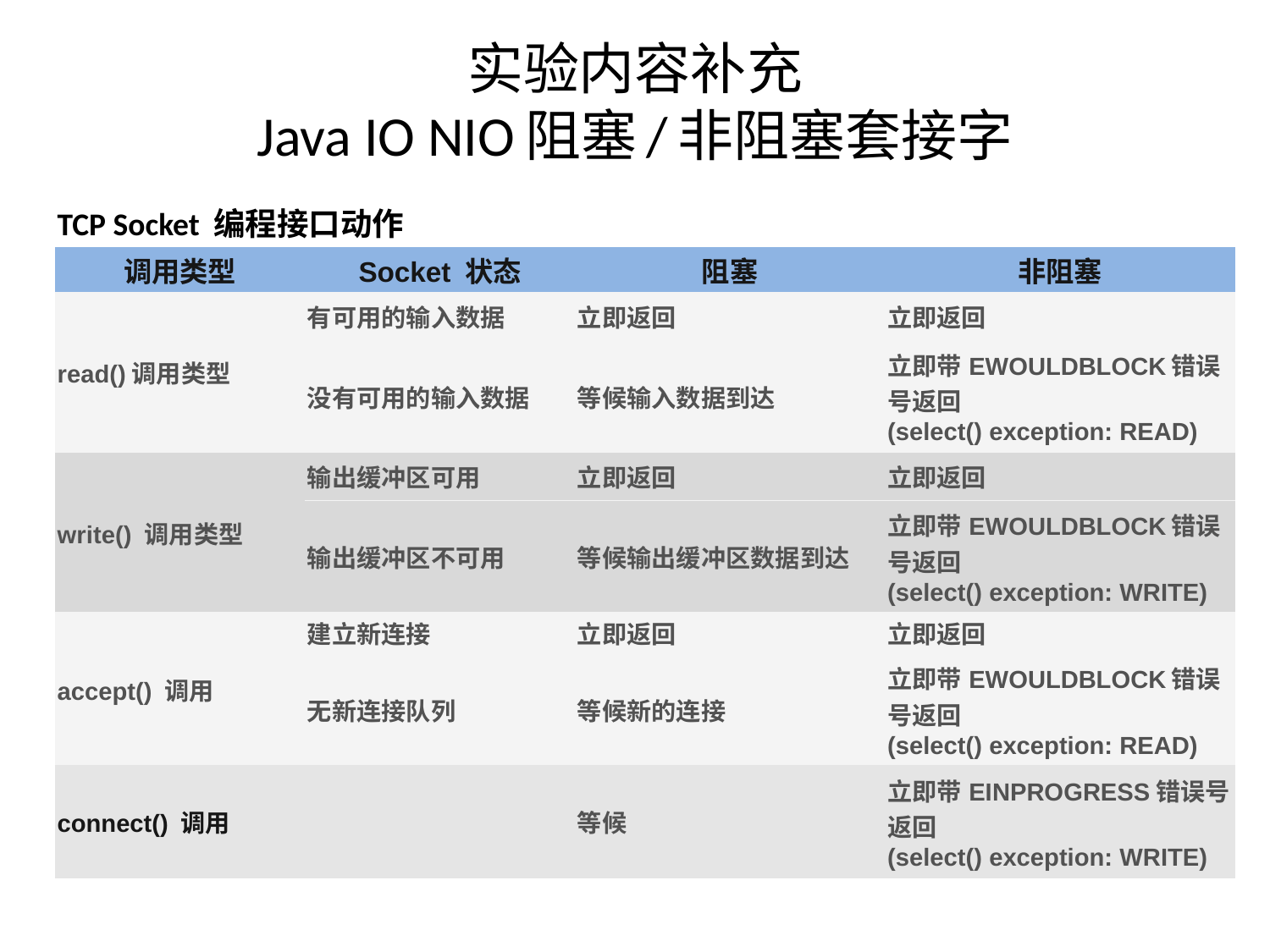

# 实验内容补充 Java IO NIO阻塞/非阻塞套接字
| TCP Socket 编程接口动作 |  |  |  |
| --- | --- | --- | --- |
| 调用类型 | Socket 状态 | 阻塞 | 非阻塞 |
| read()调用类型 | 有可用的输入数据 | 立即返回 | 立即返回 |
|  | 没有可用的输入数据 | 等候输入数据到达 | 立即带EWOULDBLOCK错误号返回 (select() exception: READ) |
| write() 调用类型 | 输出缓冲区可用 | 立即返回 | 立即返回 |
|  | 输出缓冲区不可用 | 等候输出缓冲区数据到达 | 立即带EWOULDBLOCK错误号返回 (select() exception: WRITE) |
| accept() 调用 | 建立新连接 | 立即返回 | 立即返回 |
|  | 无新连接队列 | 等候新的连接 | 立即带EWOULDBLOCK错误号返回 (select() exception: READ) |
| connect() 调用 |  | 等候 | 立即带EINPROGRESS错误号返回 (select() exception: WRITE) |